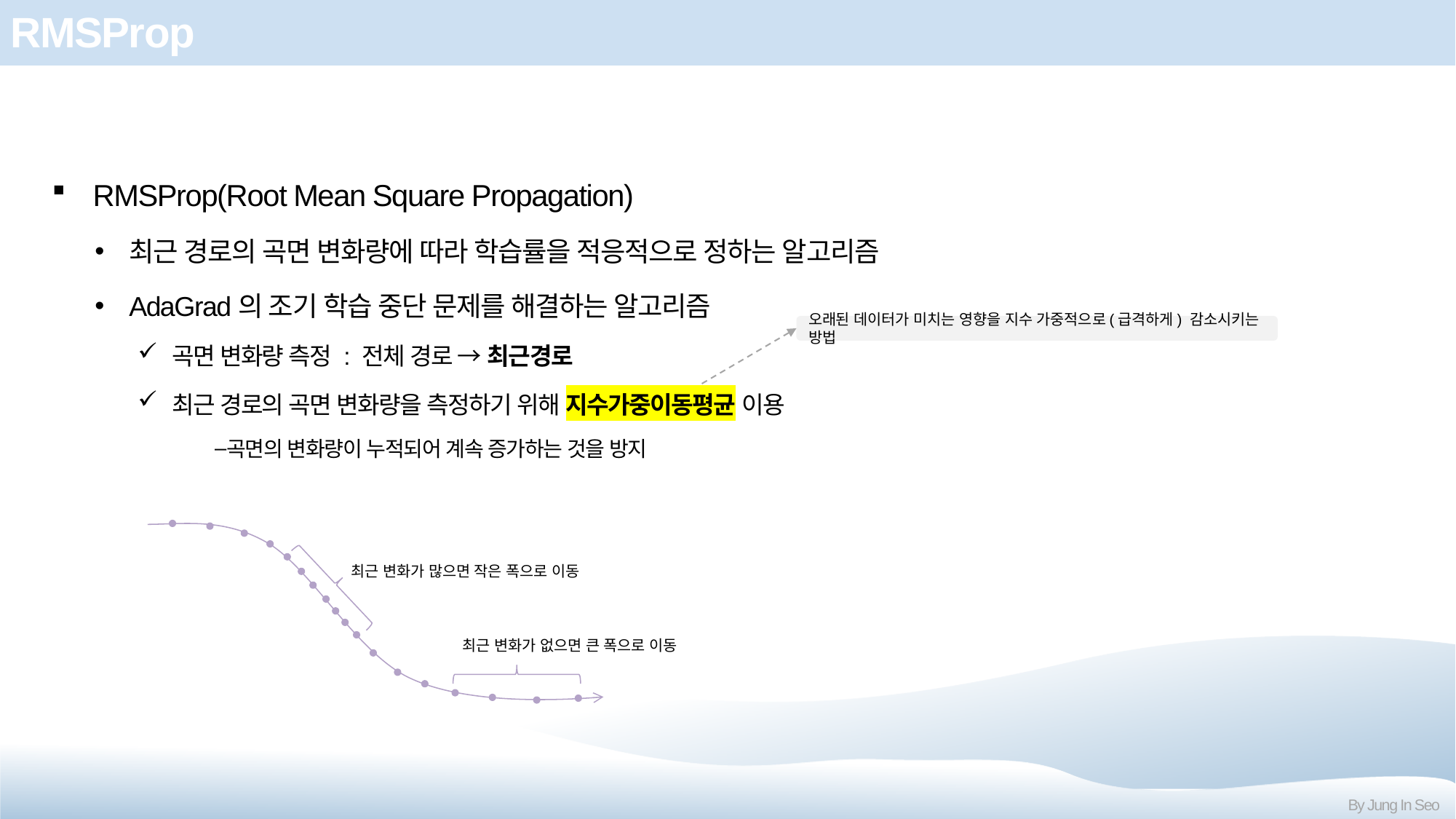

# RMSProp
RMSProp(Root Mean Square Propagation)
최근 경로의 곡면 변화량에 따라 학습률을 적응적으로 정하는 알고리즘
AdaGrad의 조기 학습 중단 문제를 해결하는 알고리즘
곡면 변화량 측정 : 전체 경로 → 최근경로
최근 경로의 곡면 변화량을 측정하기 위해 지수가중이동평균 이용
곡면의 변화량이 누적되어 계속 증가하는 것을 방지

오래된 데이터가 미치는 영향을 지수 가중적으로(급격하게) 감소시키는 방법

최근 변화가 많으면 작은 폭으로 이동

최근 변화가 없으면 큰 폭으로 이동